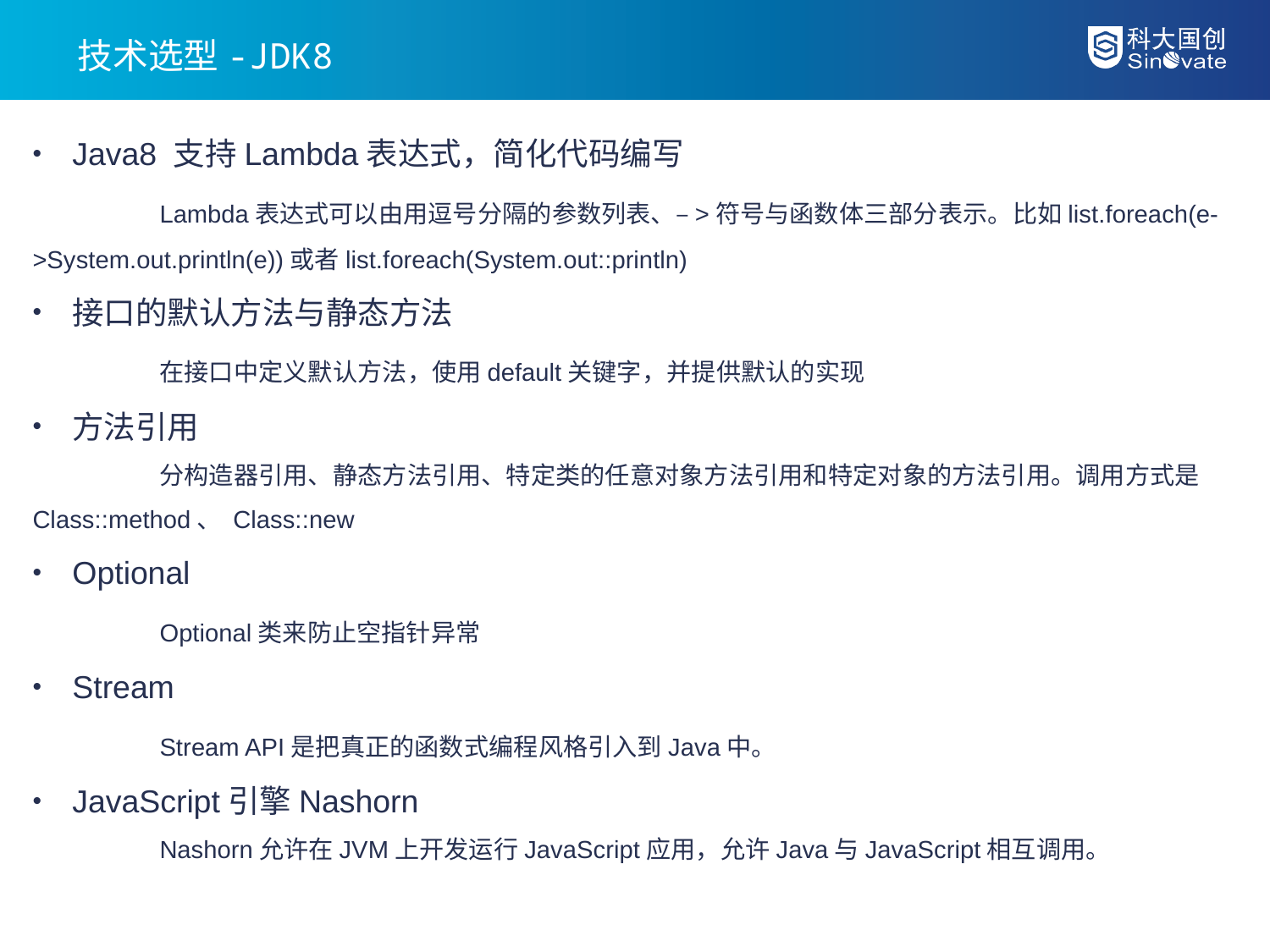

技术选型-JDK8
Java8 支持Lambda表达式，简化代码编写
	Lambda表达式可以由用逗号分隔的参数列表、–>符号与函数体三部分表示。比如list.foreach(e->System.out.println(e))或者list.foreach(System.out::println)
接口的默认方法与静态方法
	在接口中定义默认方法，使用default关键字，并提供默认的实现
方法引用
	分构造器引用、静态方法引用、特定类的任意对象方法引用和特定对象的方法引用。调用方式是Class::method、 Class::new
Optional
	Optional类来防止空指针异常
Stream
	Stream API是把真正的函数式编程风格引入到Java中。
JavaScript引擎Nashorn
	Nashorn允许在JVM上开发运行JavaScript应用，允许Java与JavaScript相互调用。